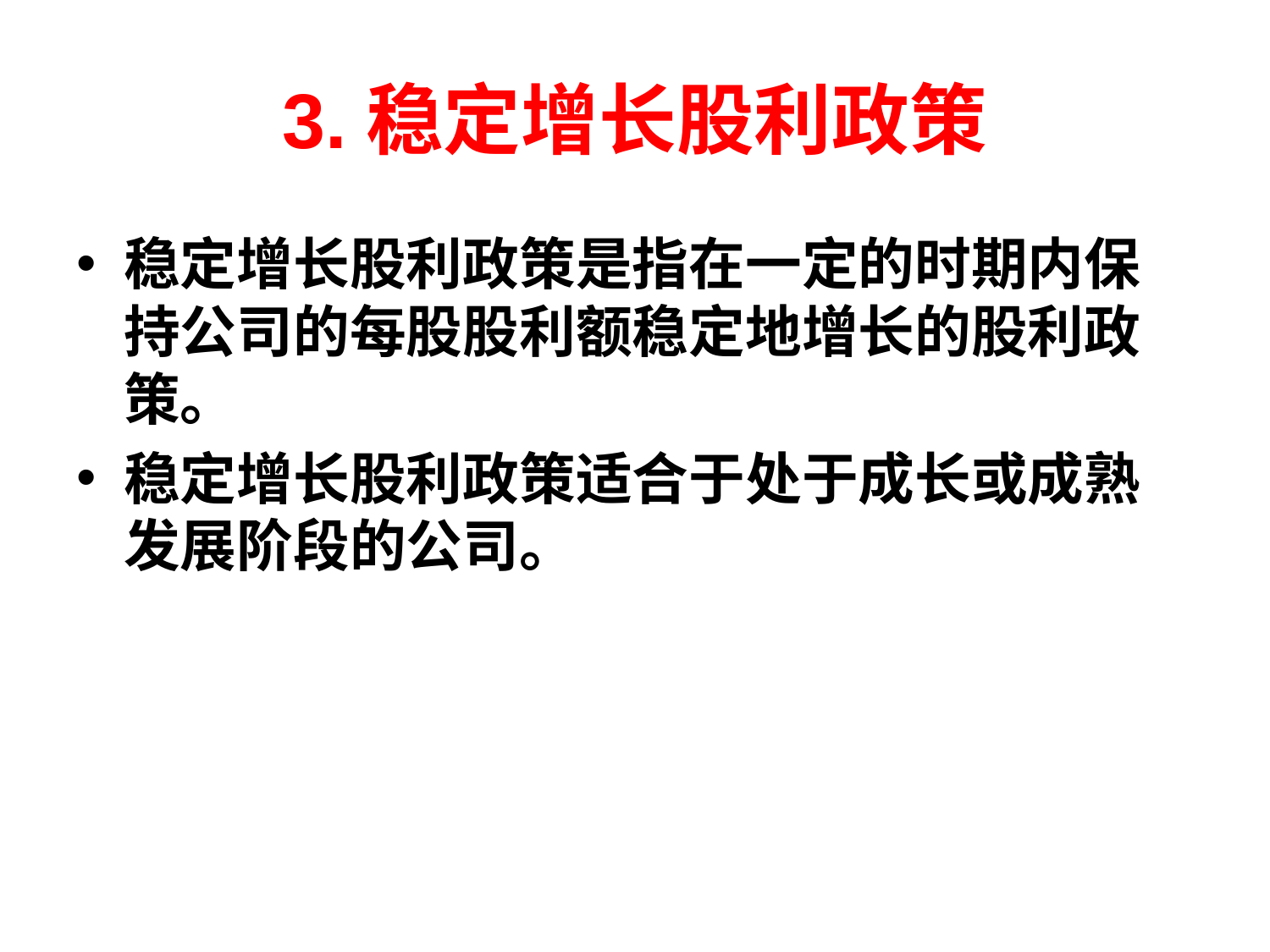

3.稳定增长股利政策
稳定增长股利政策是指在一定的时期内保持公司的每股股利额稳定地增长的股利政策。
稳定增长股利政策适合于处于成长或成熟发展阶段的公司。